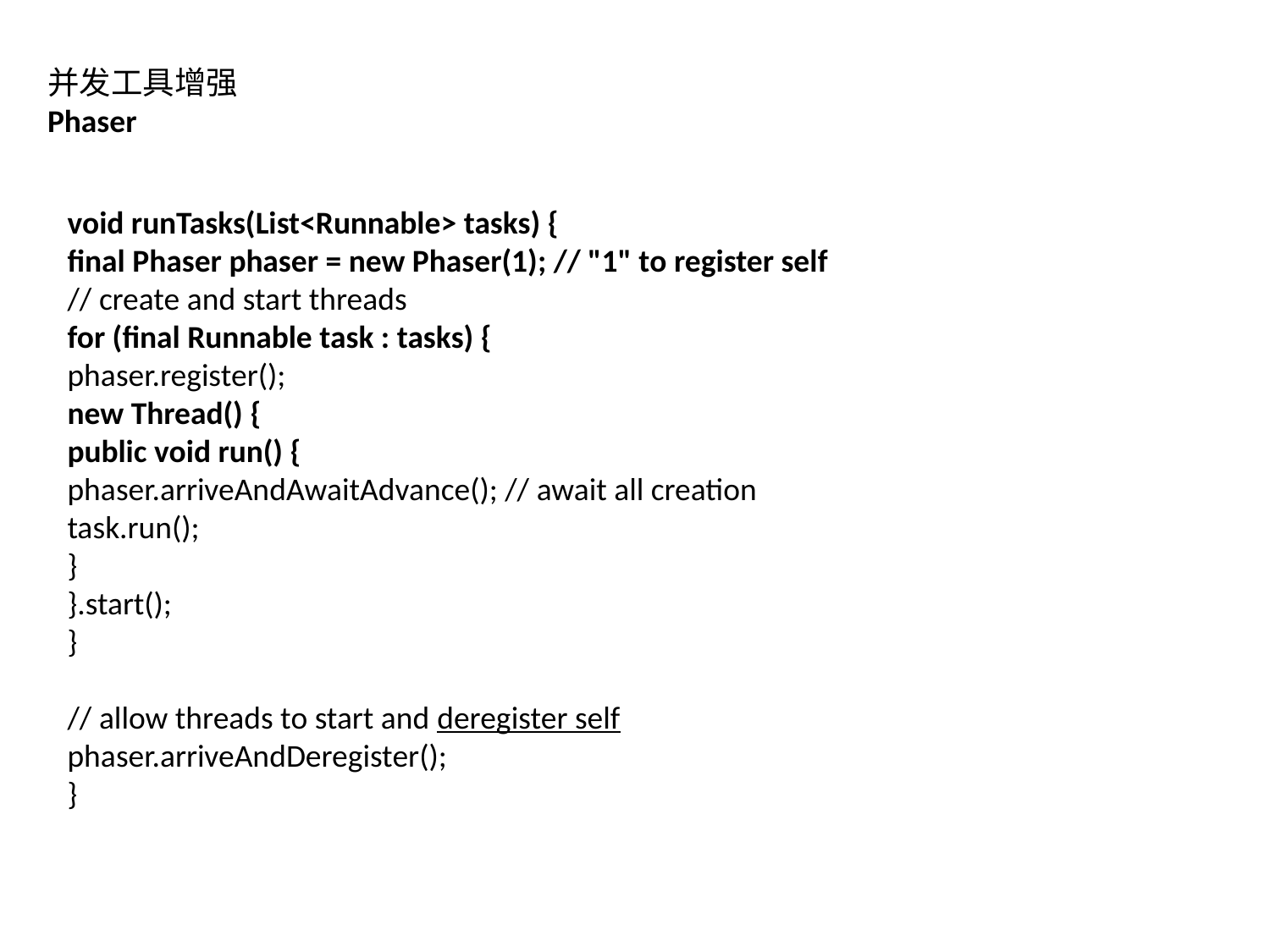

并发工具增强
Phaser
void runTasks(List<Runnable> tasks) {
final Phaser phaser = new Phaser(1); // "1" to register self
// create and start threads
for (final Runnable task : tasks) {
phaser.register();
new Thread() {
public void run() {
phaser.arriveAndAwaitAdvance(); // await all creation
task.run();
}
}.start();
}

// allow threads to start and deregister self
phaser.arriveAndDeregister();
}